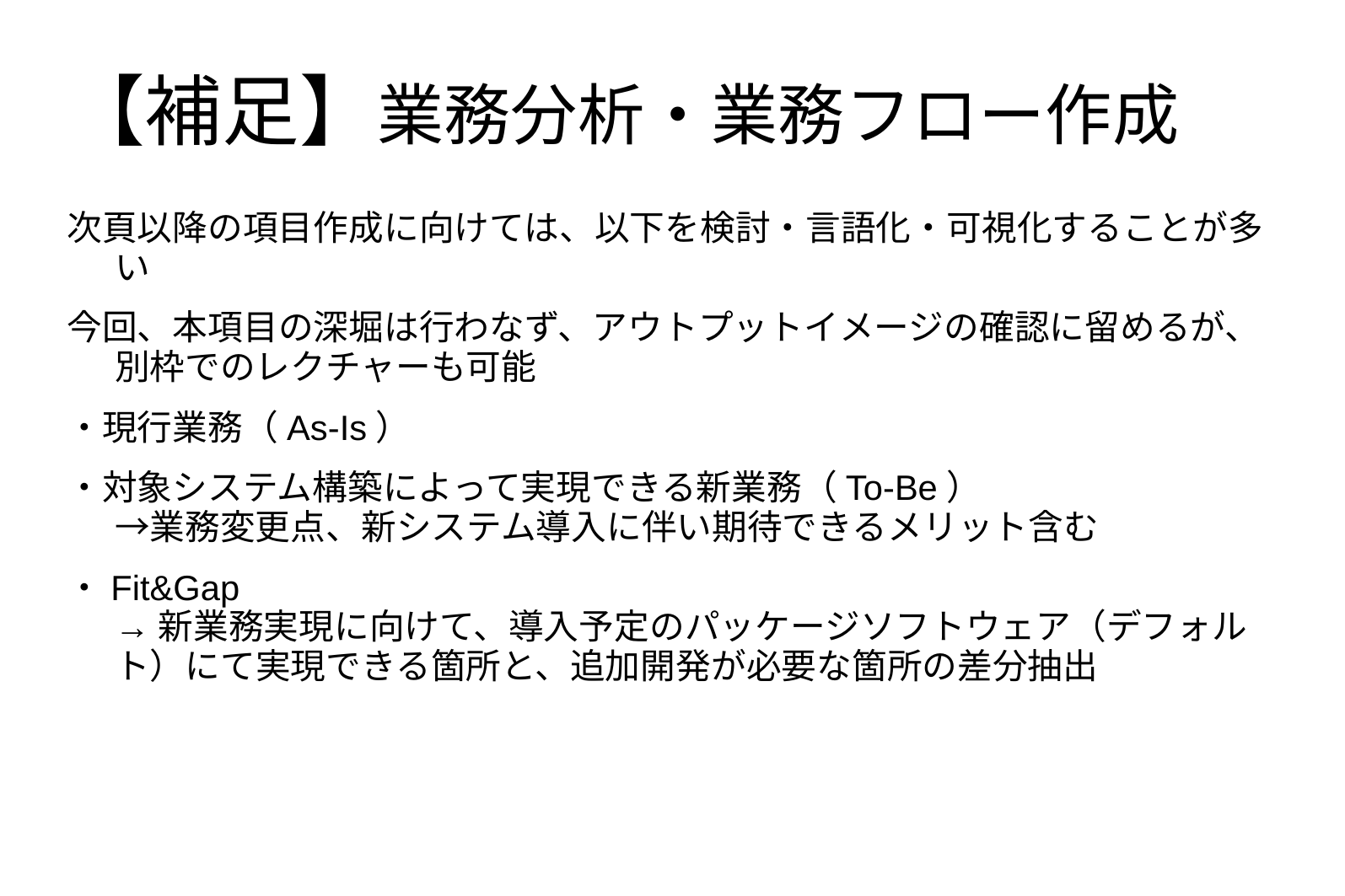

# 【補足】業務分析・業務フロー作成
次頁以降の項目作成に向けては、以下を検討・言語化・可視化することが多い
今回、本項目の深堀は行わなず、アウトプットイメージの確認に留めるが、別枠でのレクチャーも可能
・現行業務（As-Is）
・対象システム構築によって実現できる新業務（To-Be）
→業務変更点、新システム導入に伴い期待できるメリット含む
・Fit&Gap
→新業務実現に向けて、導入予定のパッケージソフトウェア（デフォルト）にて実現できる箇所と、追加開発が必要な箇所の差分抽出